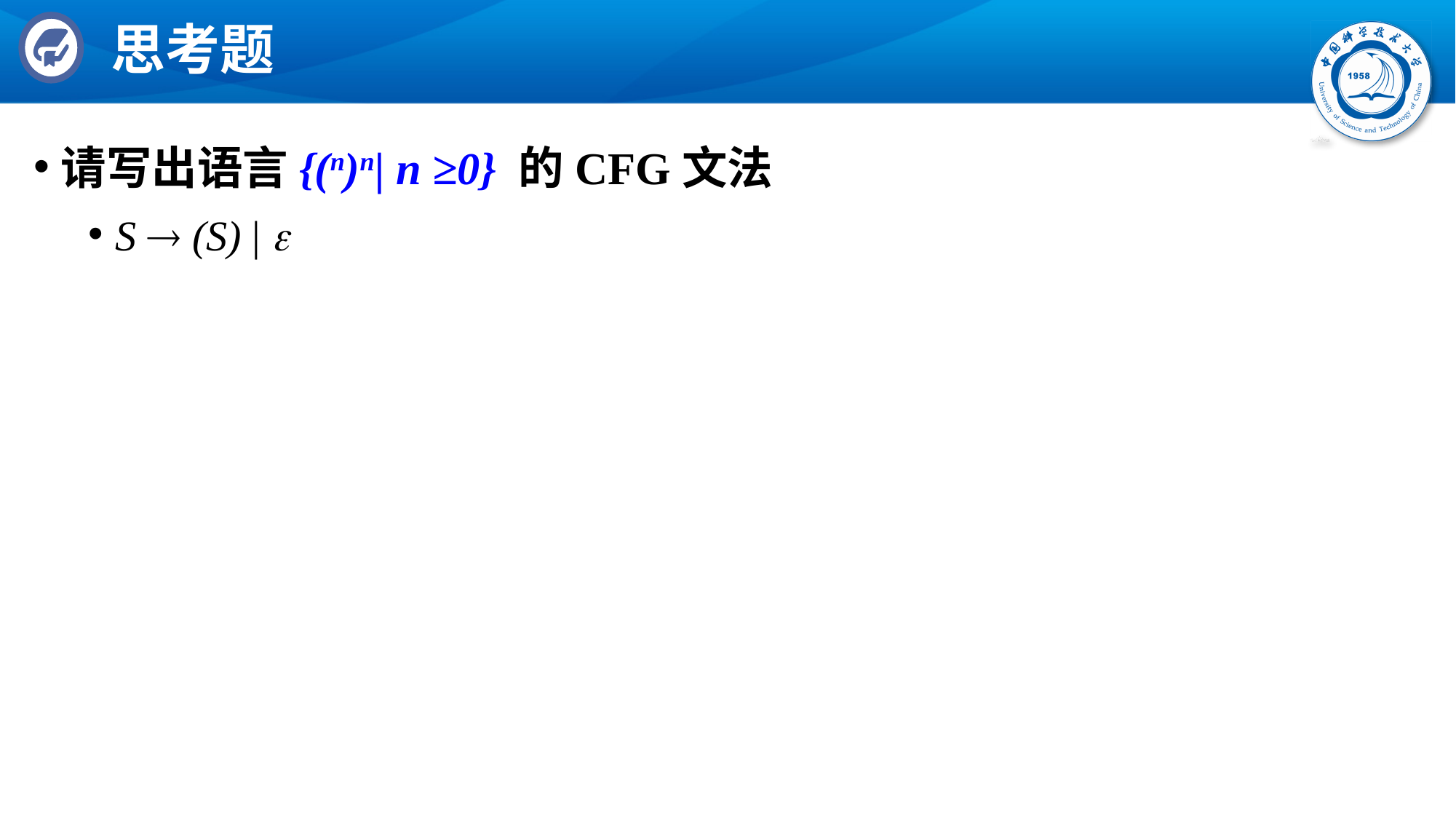

# 思考题
请写出语言{(n)n| n ≥0} 的CFG文法
S → (S) | ε